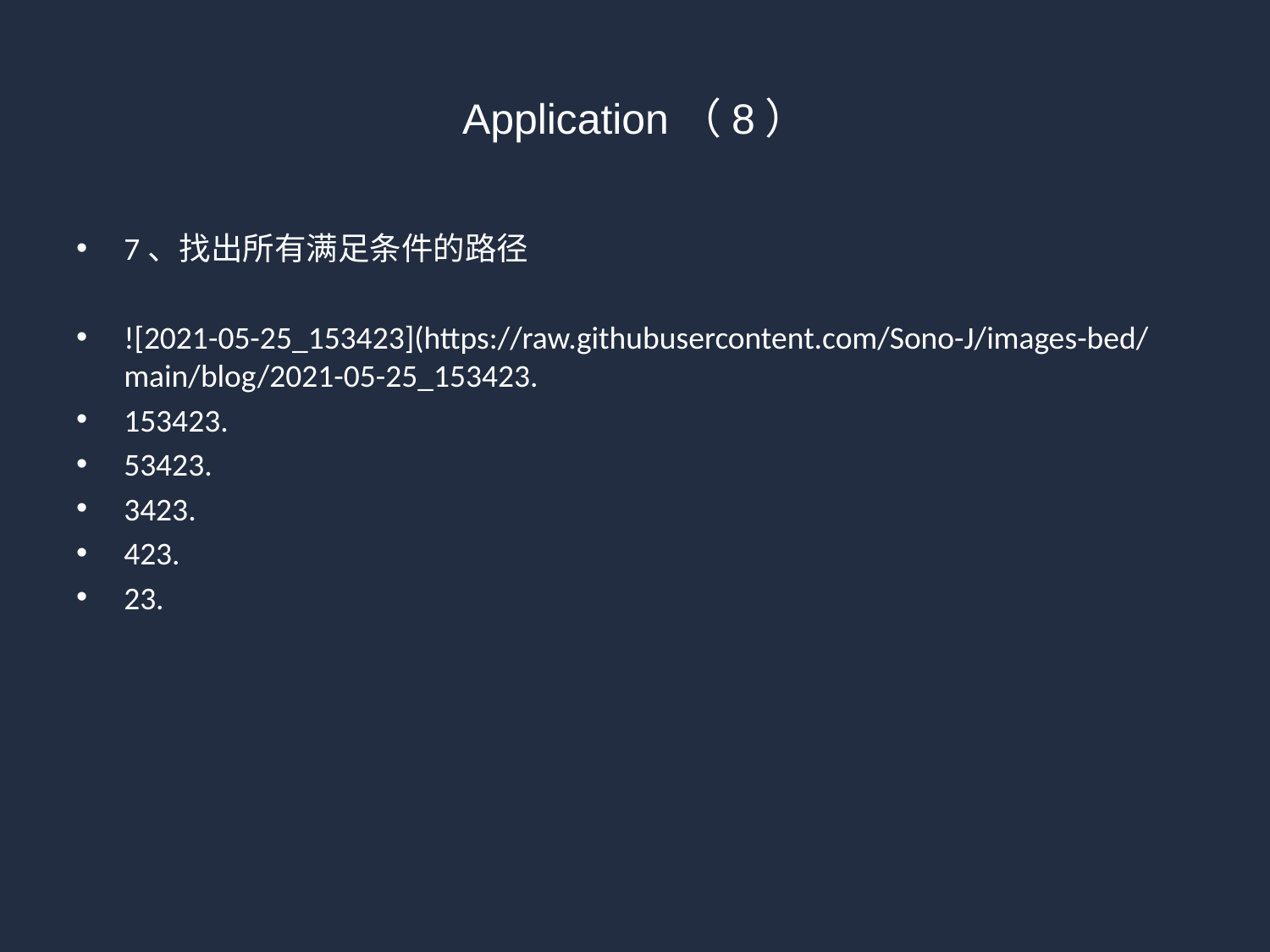

# Application（8）
7、找出所有满足条件的路径

![2021-05-25_153423](https://raw.githubusercontent.com/Sono-J/images-bed/main/blog/2021-05-25_153423.
153423.
53423.
3423.
423.
23.